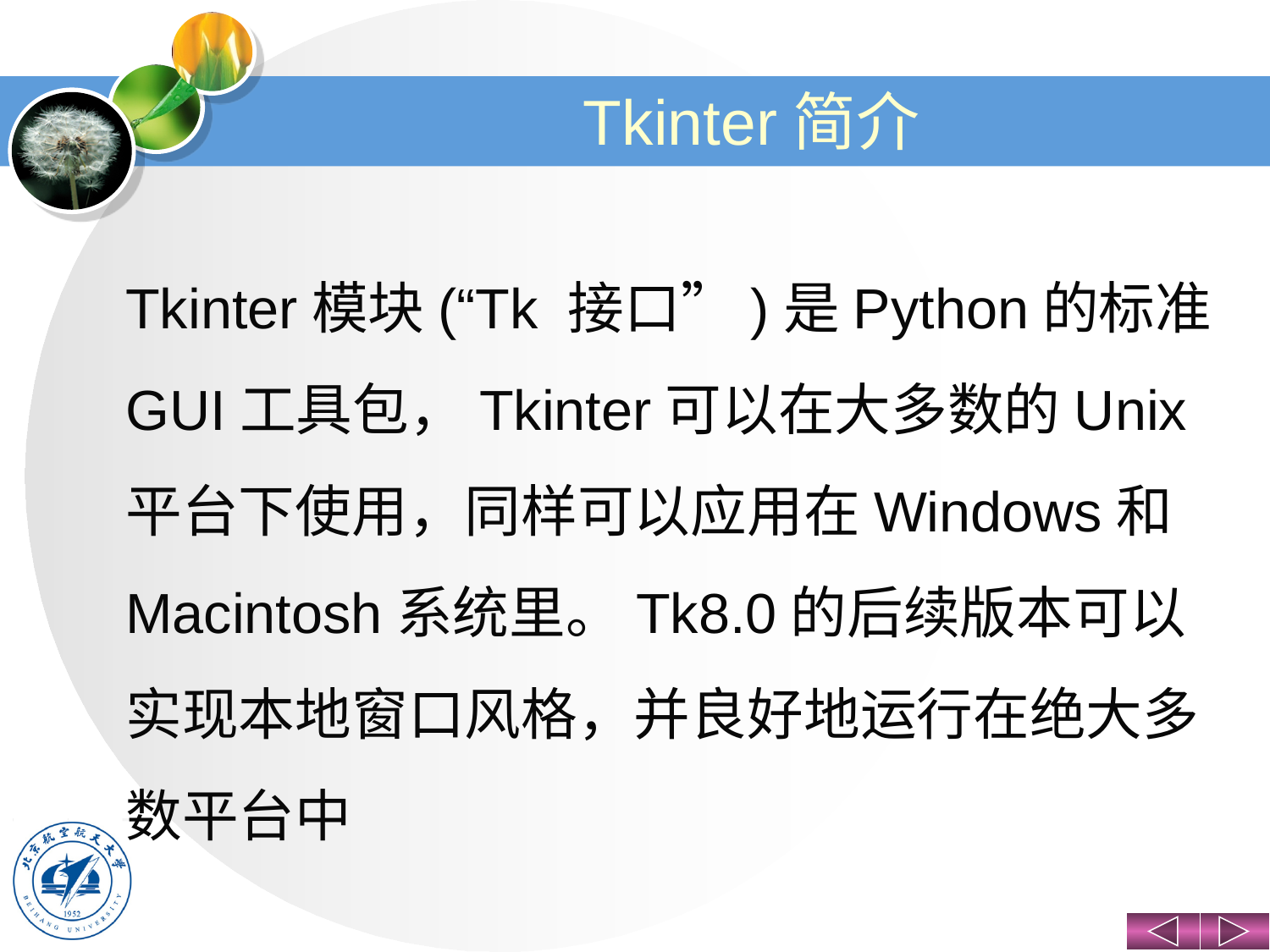

# Tkinter简介
	Tkinter模块(“Tk 接口”)是Python的标准GUI工具包，Tkinter可以在大多数的Unix平台下使用，同样可以应用在Windows和Macintosh系统里。Tk8.0的后续版本可以实现本地窗口风格，并良好地运行在绝大多数平台中

90